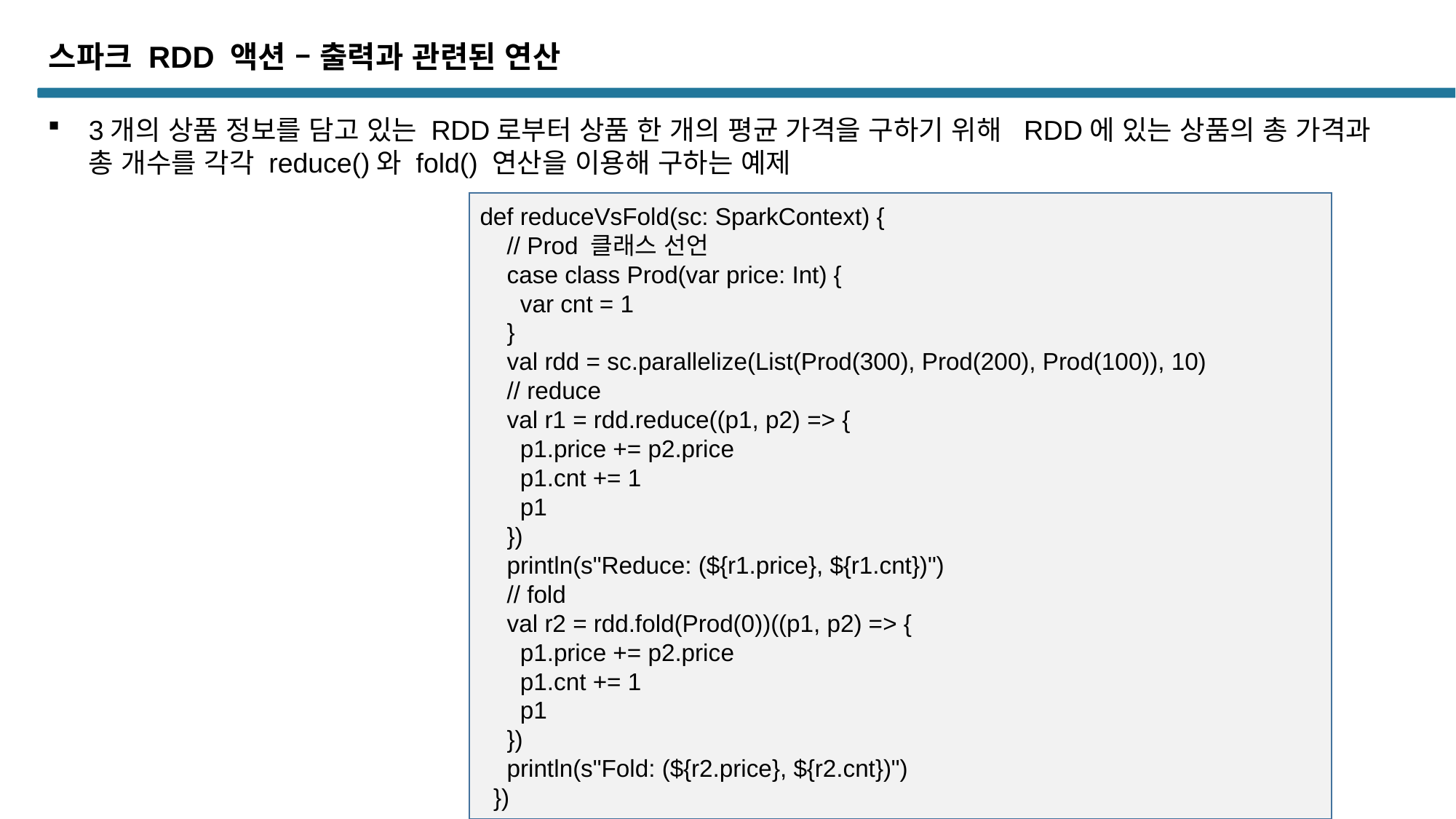

스파크 RDD 액션 – 출력과 관련된 연산
3개의 상품 정보를 담고 있는 RDD로부터 상품 한 개의 평균 가격을 구하기 위해  RDD에 있는 상품의 총 가격과 총 개수를 각각 reduce()와 fold() 연산을 이용해 구하는 예제

def reduceVsFold(sc: SparkContext) {
    // Prod 클래스 선언
    case class Prod(var price: Int) {
      var cnt = 1
    }
    val rdd = sc.parallelize(List(Prod(300), Prod(200), Prod(100)), 10)
    // reduce
    val r1 = rdd.reduce((p1, p2) => {
      p1.price += p2.price
      p1.cnt += 1
      p1
    })
    println(s"Reduce: (${r1.price}, ${r1.cnt})")
    // fold
    val r2 = rdd.fold(Prod(0))((p1, p2) => {
      p1.price += p2.price
      p1.cnt += 1
      p1
    })
    println(s"Fold: (${r2.price}, ${r2.cnt})")
  })